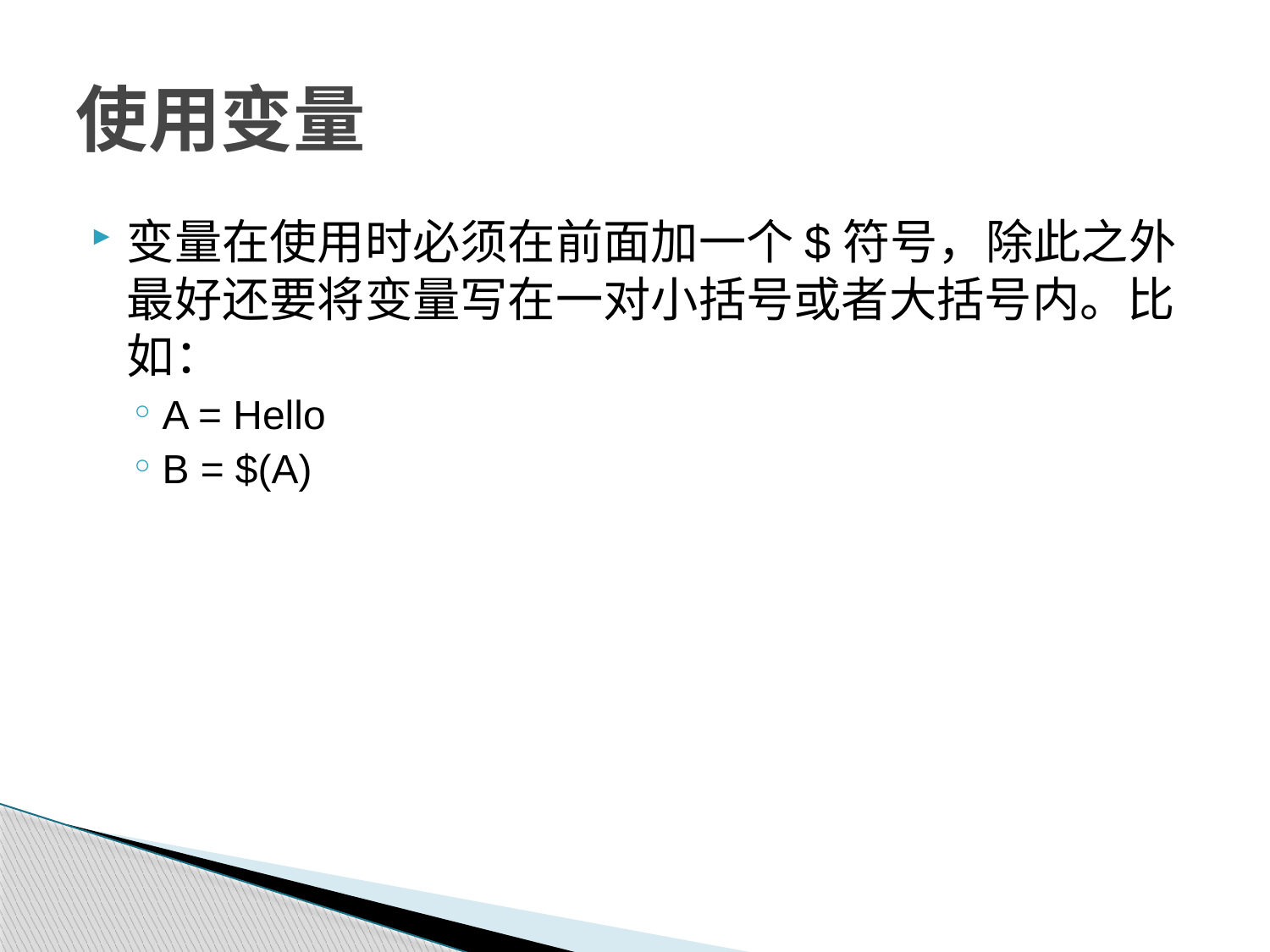

# 使用变量
变量在使用时必须在前面加一个$符号，除此之外最好还要将变量写在一对小括号或者大括号内。比如：
A = Hello
B = $(A)